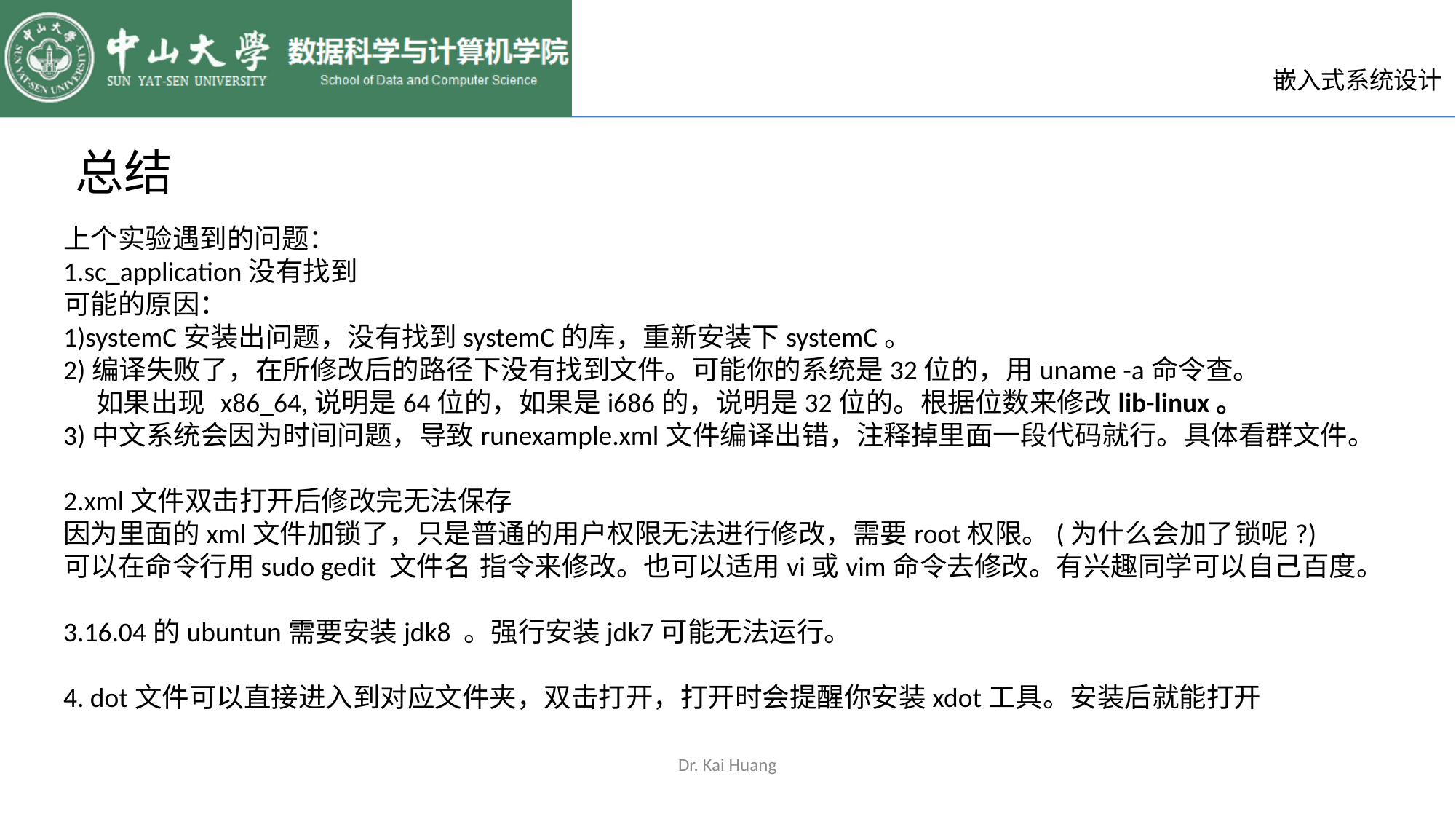

总结
上个实验遇到的问题：
1.sc_application没有找到
可能的原因：
1)systemC安装出问题，没有找到systemC的库，重新安装下systemC。
2)编译失败了，在所修改后的路径下没有找到文件。可能你的系统是32位的，用uname -a命令查。
   如果出现 x86_64,说明是64位的，如果是i686的，说明是32位的。根据位数来修改lib-linux。
3)中文系统会因为时间问题，导致runexample.xml文件编译出错，注释掉里面一段代码就行。具体看群文件。

2.xml文件双击打开后修改完无法保存
因为里面的xml文件加锁了，只是普通的用户权限无法进行修改，需要root权限。(为什么会加了锁呢?)
可以在命令行用sudo gedit 文件名 指令来修改。也可以适用vi或vim命令去修改。有兴趣同学可以自己百度。

3.16.04的ubuntun需要安装jdk8 。强行安装jdk7可能无法运行。

4. dot文件可以直接进入到对应文件夹，双击打开，打开时会提醒你安装xdot工具。安装后就能打开

Dr. Kai Huang